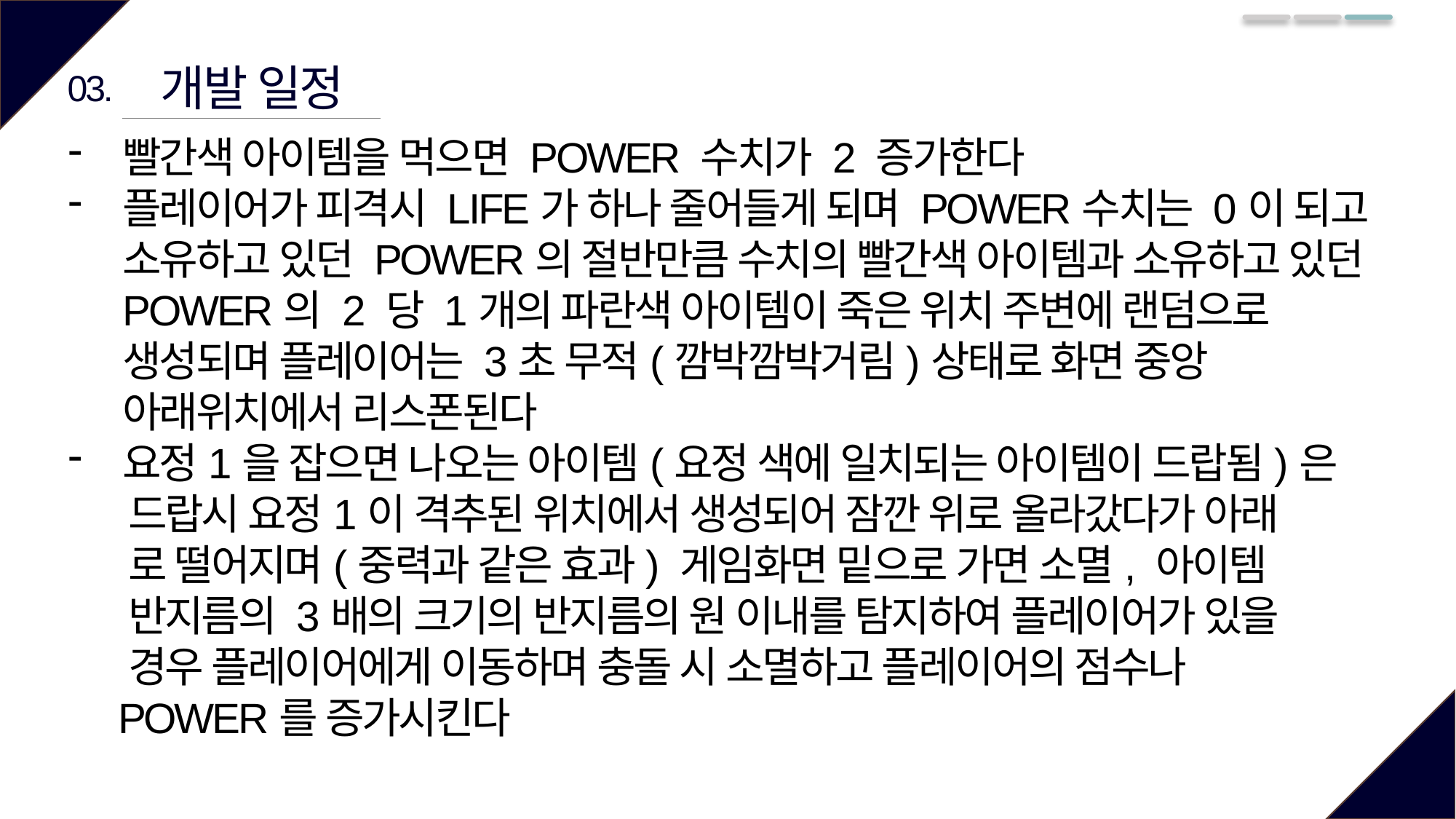

개발 일정
03.
빨간색 아이템을 먹으면 POWER 수치가 2 증가한다
플레이어가 피격시 LIFE가 하나 줄어들게 되며 POWER수치는 0이 되고 소유하고 있던 POWER의 절반만큼 수치의 빨간색 아이템과 소유하고 있던 POWER의 2 당 1개의 파란색 아이템이 죽은 위치 주변에 랜덤으로 생성되며 플레이어는 3초 무적(깜박깜박거림)상태로 화면 중앙 아래위치에서 리스폰된다
요정1을 잡으면 나오는 아이템(요정 색에 일치되는 아이템이 드랍됨)은
     드랍시 요정1이 격추된 위치에서 생성되어 잠깐 위로 올라갔다가 아래
     로 떨어지며(중력과 같은 효과) 게임화면 밑으로 가면 소멸, 아이템
     반지름의 3배의 크기의 반지름의 원 이내를 탐지하여 플레이어가 있을
     경우 플레이어에게 이동하며 충돌 시 소멸하고 플레이어의 점수나
     POWER를 증가시킨다